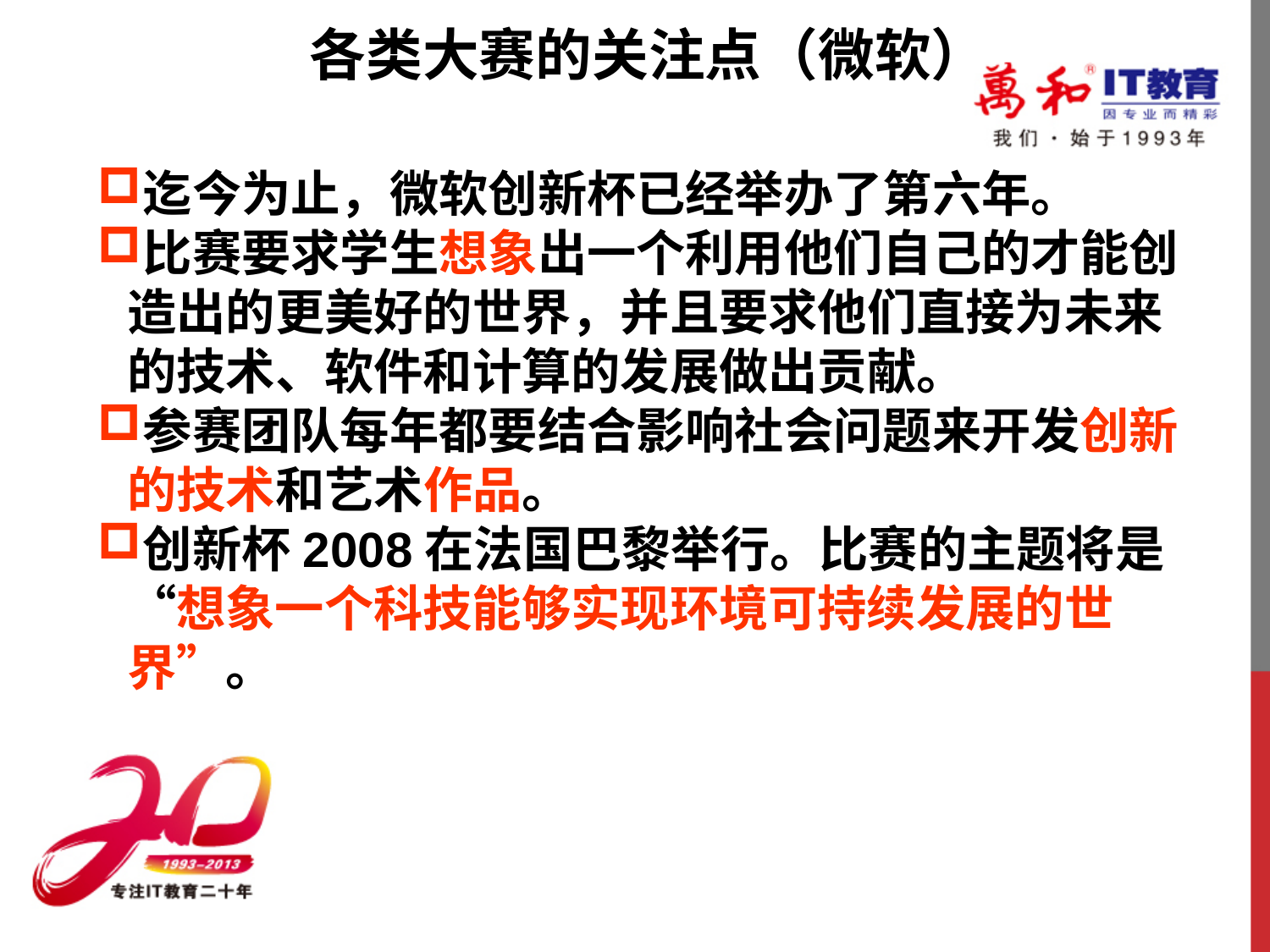

各类大赛的关注点（微软）
迄今为止，微软创新杯已经举办了第六年。
比赛要求学生想象出一个利用他们自己的才能创造出的更美好的世界，并且要求他们直接为未来的技术、软件和计算的发展做出贡献。
参赛团队每年都要结合影响社会问题来开发创新的技术和艺术作品。
创新杯2008在法国巴黎举行。比赛的主题将是“想象一个科技能够实现环境可持续发展的世界”。